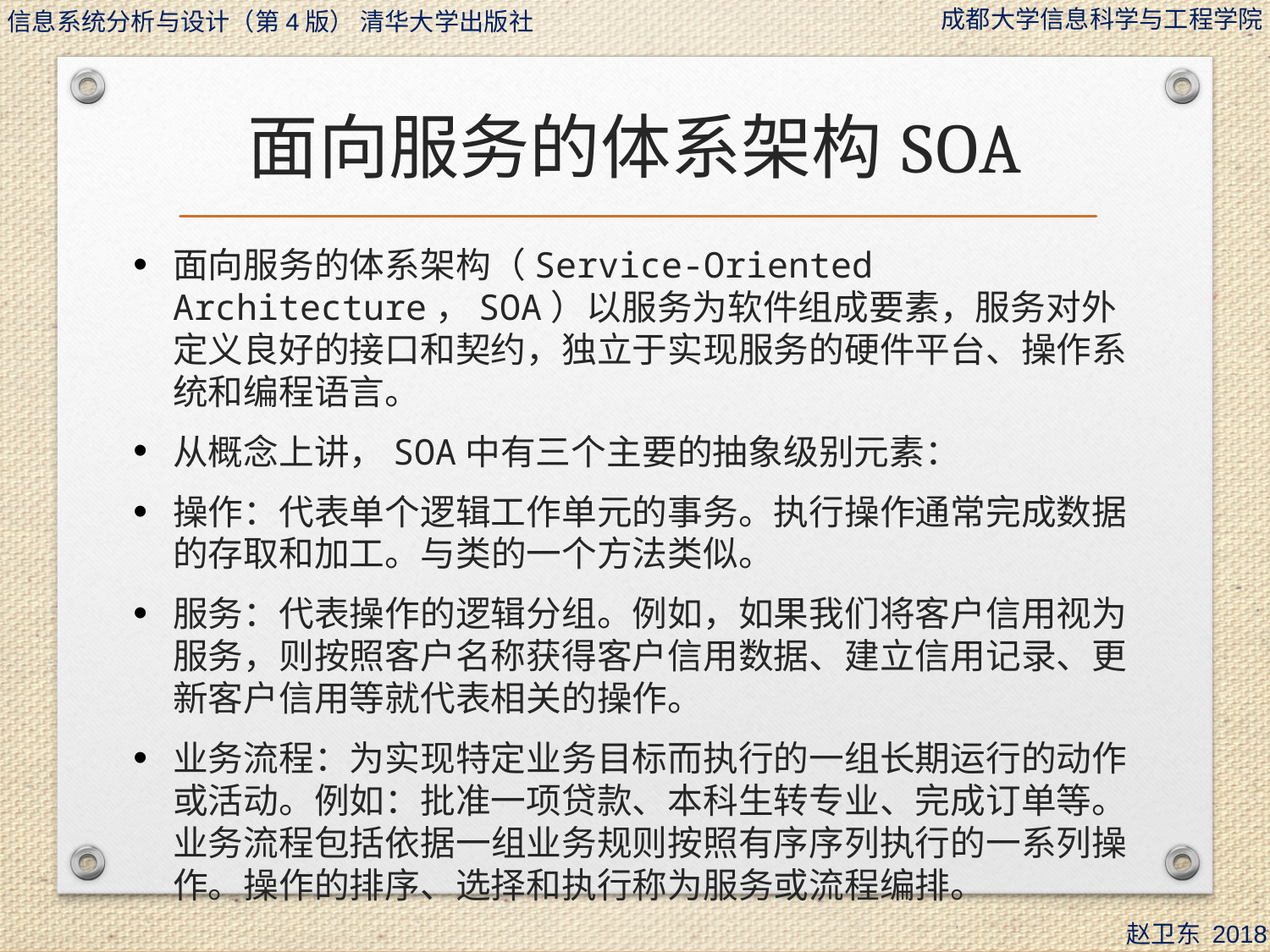

# 面向服务的体系架构SOA
面向服务的体系架构（Service-Oriented Architecture，SOA）以服务为软件组成要素，服务对外定义良好的接口和契约，独立于实现服务的硬件平台、操作系统和编程语言。
从概念上讲，SOA中有三个主要的抽象级别元素：
操作：代表单个逻辑工作单元的事务。执行操作通常完成数据的存取和加工。与类的一个方法类似。
服务：代表操作的逻辑分组。例如，如果我们将客户信用视为服务，则按照客户名称获得客户信用数据、建立信用记录、更新客户信用等就代表相关的操作。
业务流程：为实现特定业务目标而执行的一组长期运行的动作或活动。例如：批准一项贷款、本科生转专业、完成订单等。业务流程包括依据一组业务规则按照有序序列执行的一系列操作。操作的排序、选择和执行称为服务或流程编排。